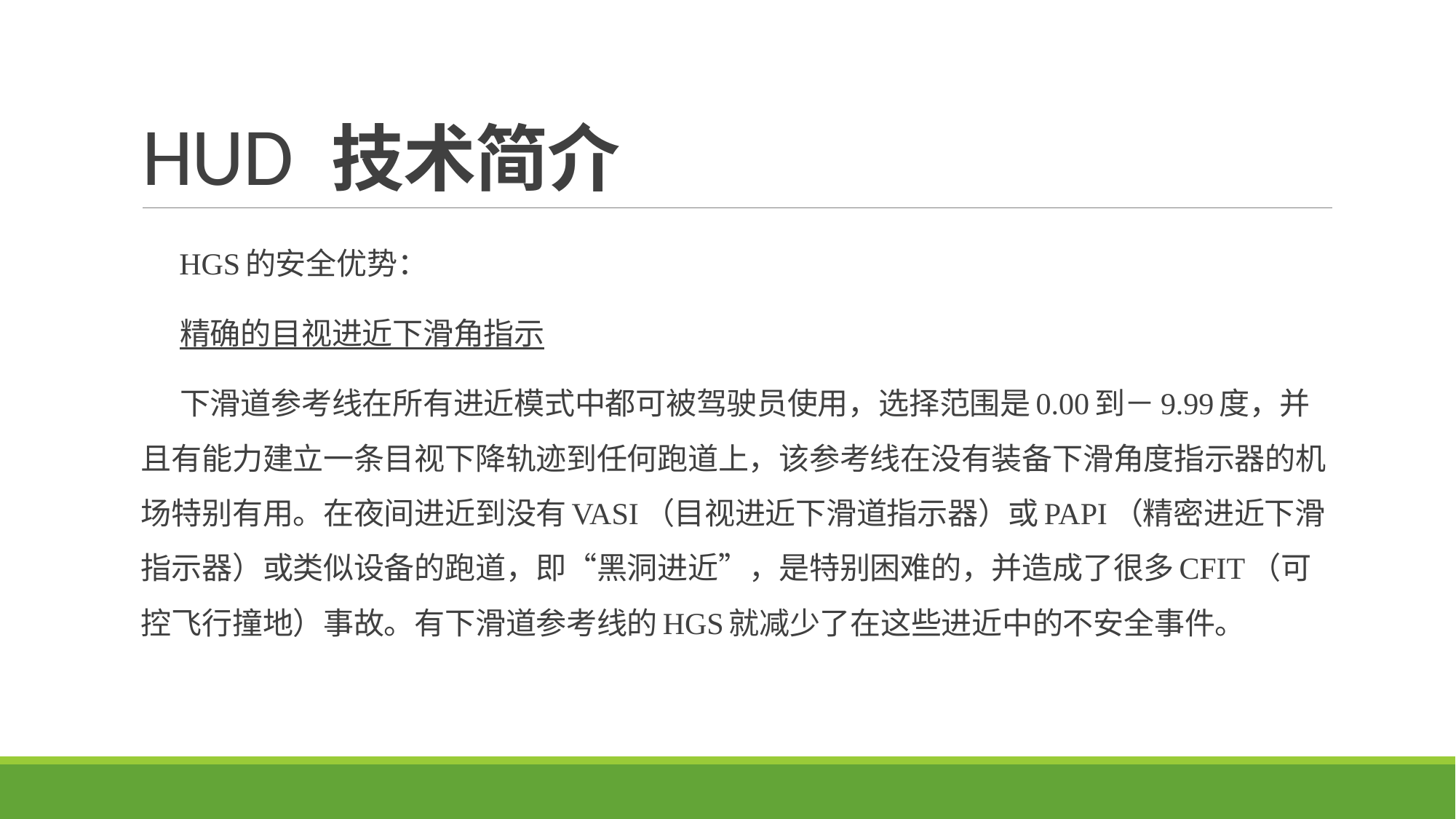

# HUD 技术简介
     HGS的安全优势：
     精确的目视进近下滑角指示
     下滑道参考线在所有进近模式中都可被驾驶员使用，选择范围是0.00到－9.99度，并且有能力建立一条目视下降轨迹到任何跑道上，该参考线在没有装备下滑角度指示器的机场特别有用。在夜间进近到没有VASI（目视进近下滑道指示器）或PAPI（精密进近下滑指示器）或类似设备的跑道，即“黑洞进近”，是特别困难的，并造成了很多CFIT（可控飞行撞地）事故。有下滑道参考线的HGS就减少了在这些进近中的不安全事件。